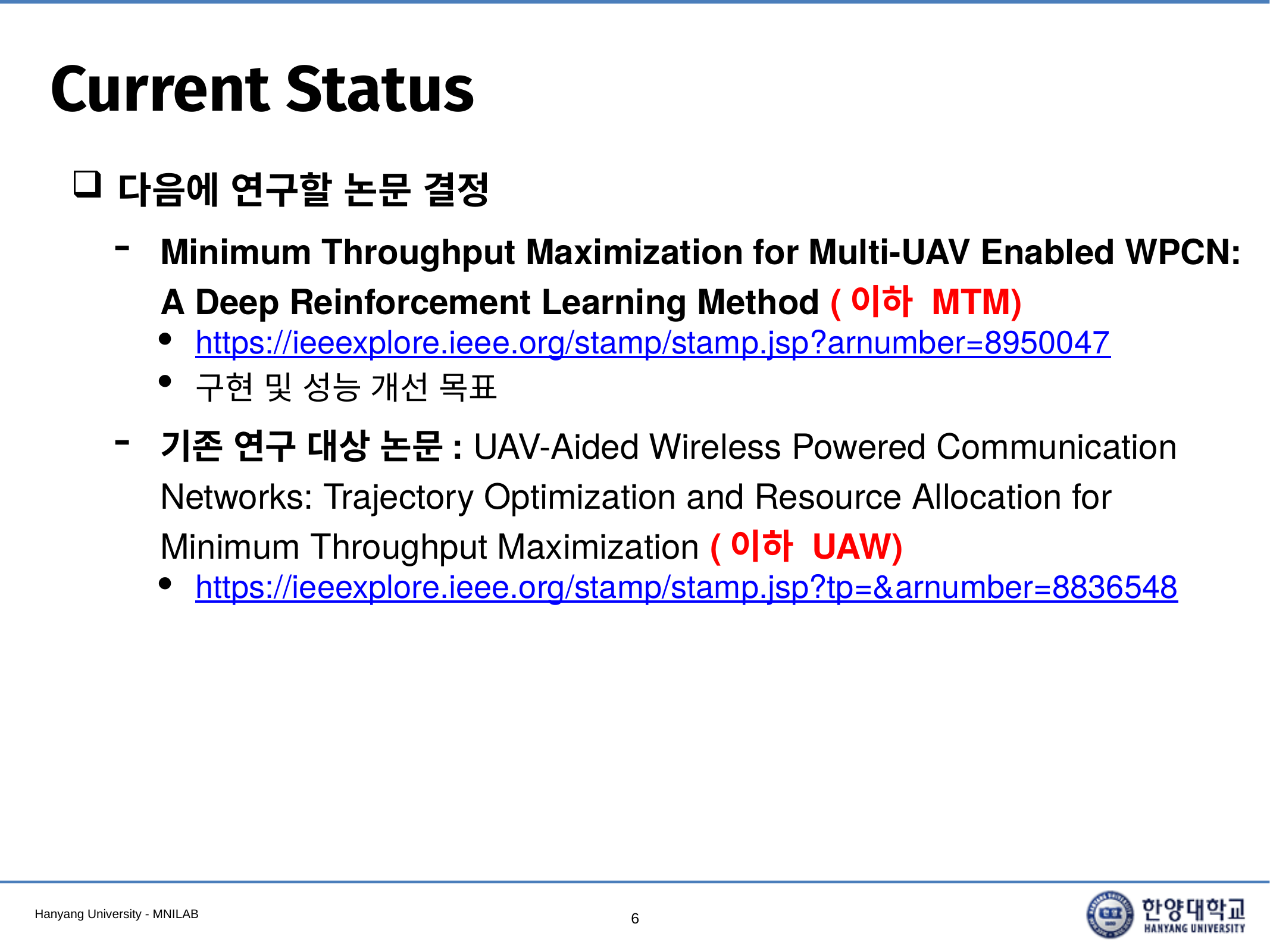

# Current Status
다음에 연구할 논문 결정
Minimum Throughput Maximization for Multi-UAV Enabled WPCN: A Deep Reinforcement Learning Method (이하 MTM)
https://ieeexplore.ieee.org/stamp/stamp.jsp?arnumber=8950047
구현 및 성능 개선 목표
기존 연구 대상 논문: UAV-Aided Wireless Powered Communication Networks: Trajectory Optimization and Resource Allocation for Minimum Throughput Maximization (이하 UAW)
https://ieeexplore.ieee.org/stamp/stamp.jsp?tp=&arnumber=8836548
6